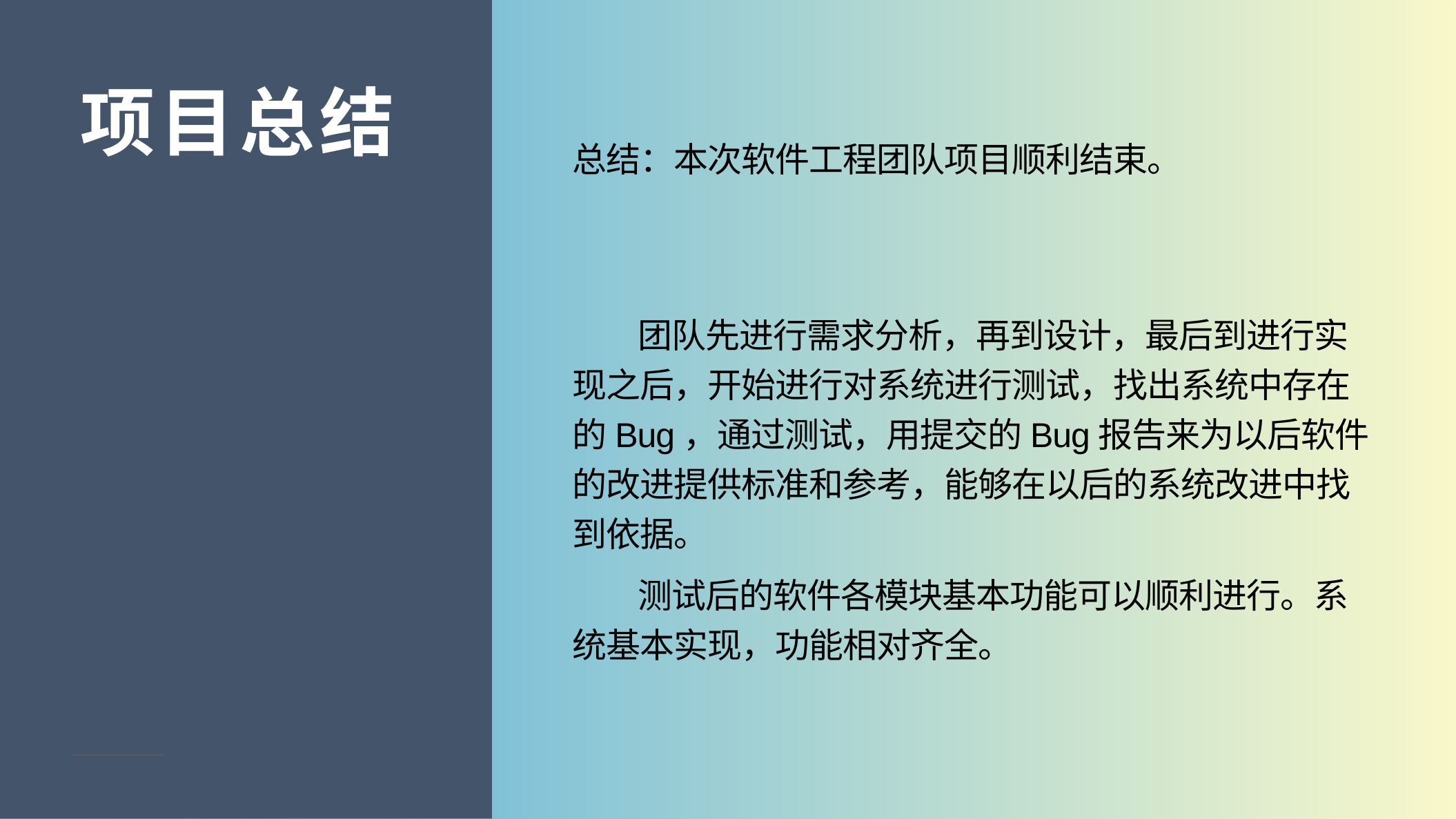

总结：本次软件工程团队项目顺利结束。
项目总结
        团队先进行需求分析，再到设计，最后到进行实现之后，开始进行对系统进行测试，找出系统中存在的Bug，通过测试，用提交的Bug报告来为以后软件的改进提供标准和参考，能够在以后的系统改进中找到依据。
        测试后的软件各模块基本功能可以顺利进行。系统基本实现，功能相对齐全。